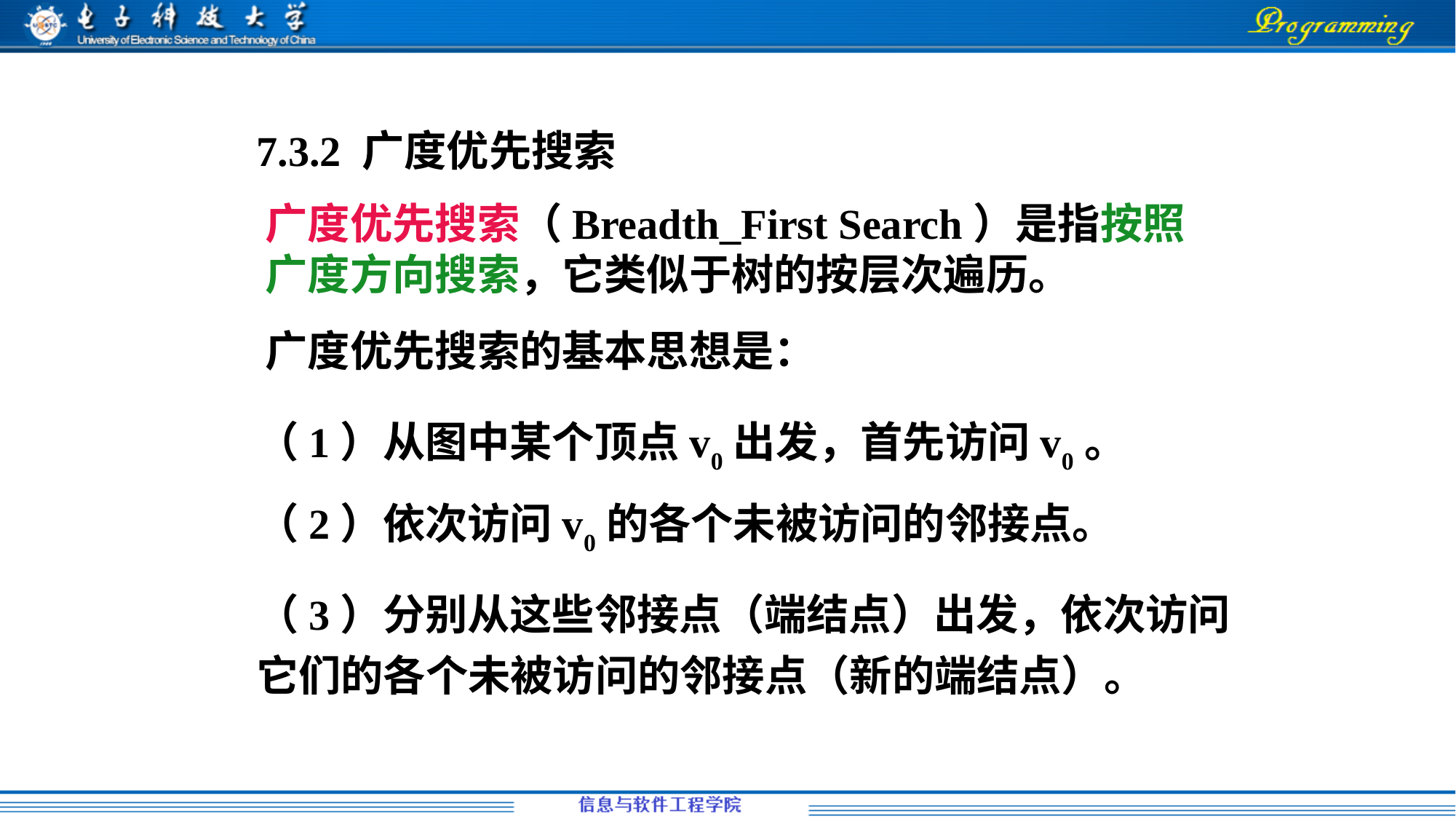

7.3.2 广度优先搜索
广度优先搜索（Breadth_First Search）是指按照广度方向搜索，它类似于树的按层次遍历。
广度优先搜索的基本思想是：
（1）从图中某个顶点v0出发，首先访问v0。
（2）依次访问v0的各个未被访问的邻接点。
（3）分别从这些邻接点（端结点）出发，依次访问它们的各个未被访问的邻接点（新的端结点）。